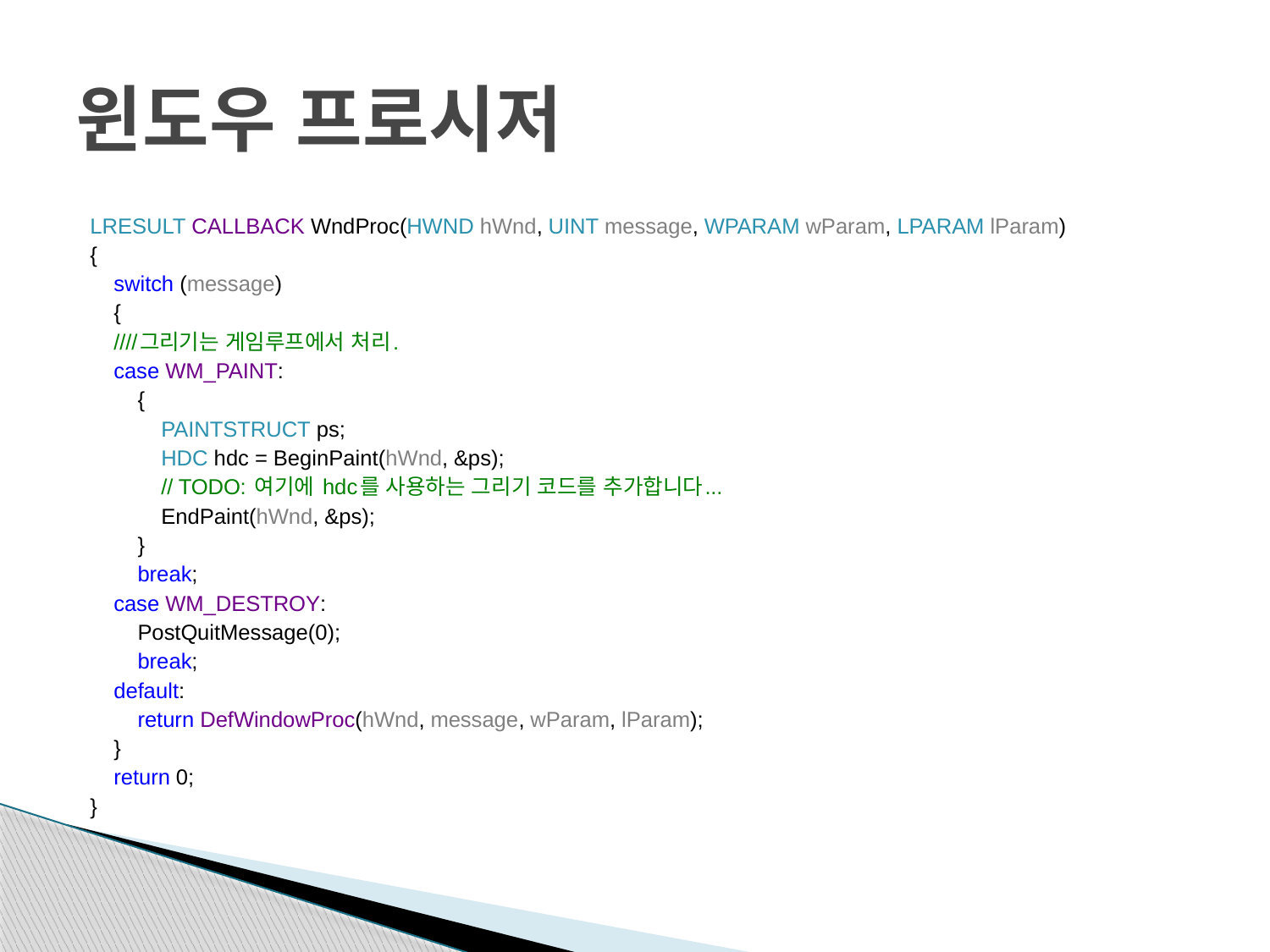

# 윈도우 프로시저
LRESULT CALLBACK WndProc(HWND hWnd, UINT message, WPARAM wParam, LPARAM lParam)
{
    switch (message)
    {
    ////그리기는 게임루프에서 처리.
    case WM_PAINT:
        {
            PAINTSTRUCT ps;
            HDC hdc = BeginPaint(hWnd, &ps);
            // TODO: 여기에 hdc를 사용하는 그리기 코드를 추가합니다...
            EndPaint(hWnd, &ps);
        }
        break;
    case WM_DESTROY:
        PostQuitMessage(0);
        break;
    default:
        return DefWindowProc(hWnd, message, wParam, lParam);
    }
    return 0;
}